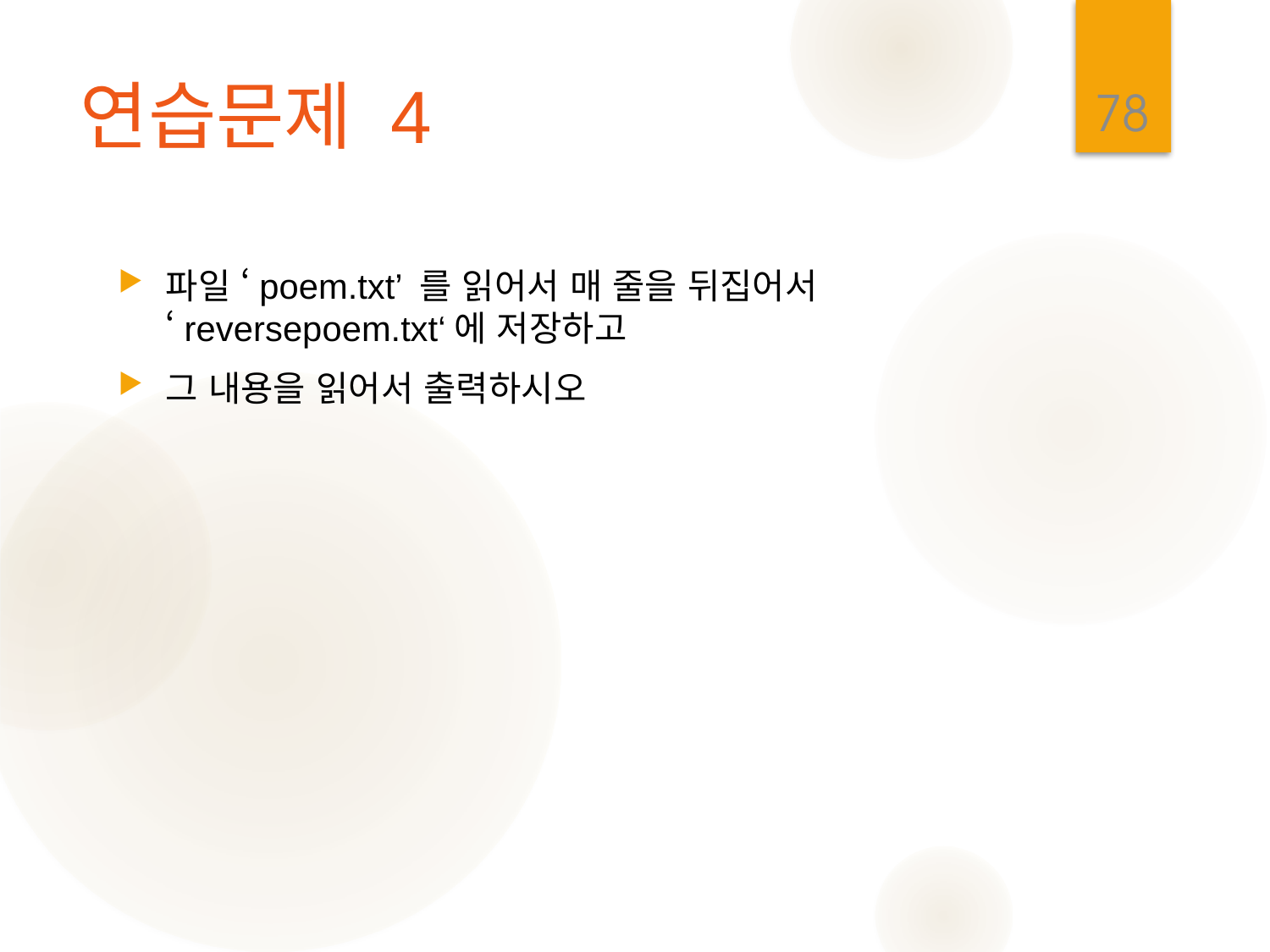

78
# 연습문제 4
파일 ‘poem.txt’ 를 읽어서 매 줄을 뒤집어서 ‘reversepoem.txt‘에 저장하고
그 내용을 읽어서 출력하시오